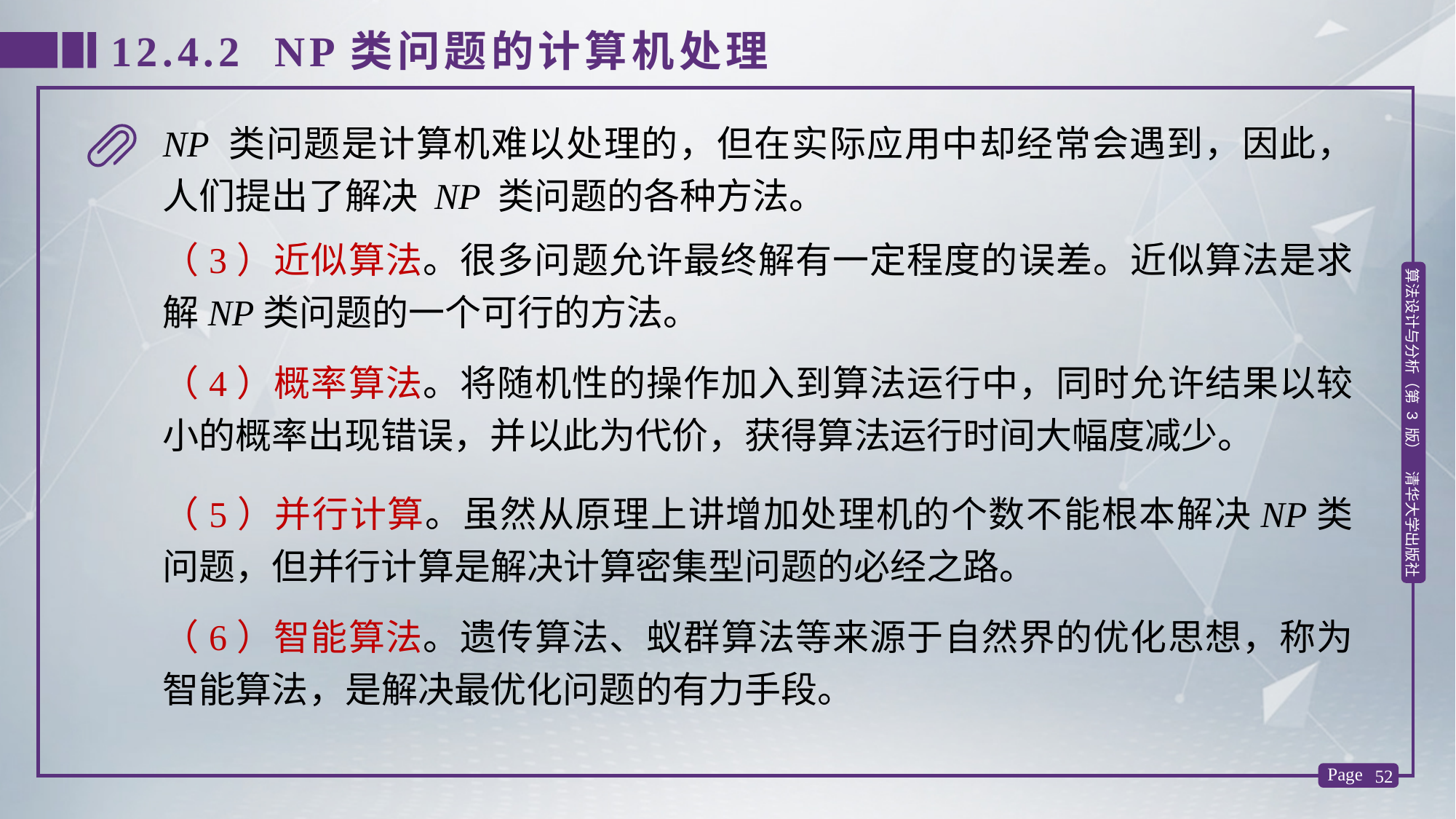

12.4.2  NP类问题的计算机处理
NP 类问题是计算机难以处理的，但在实际应用中却经常会遇到，因此，人们提出了解决 NP 类问题的各种方法。

（3）近似算法。很多问题允许最终解有一定程度的误差。近似算法是求解NP类问题的一个可行的方法。
（4）概率算法。将随机性的操作加入到算法运行中，同时允许结果以较小的概率出现错误，并以此为代价，获得算法运行时间大幅度减少。
（5）并行计算。虽然从原理上讲增加处理机的个数不能根本解决NP类问题，但并行计算是解决计算密集型问题的必经之路。
（6）智能算法。遗传算法、蚁群算法等来源于自然界的优化思想，称为智能算法，是解决最优化问题的有力手段。